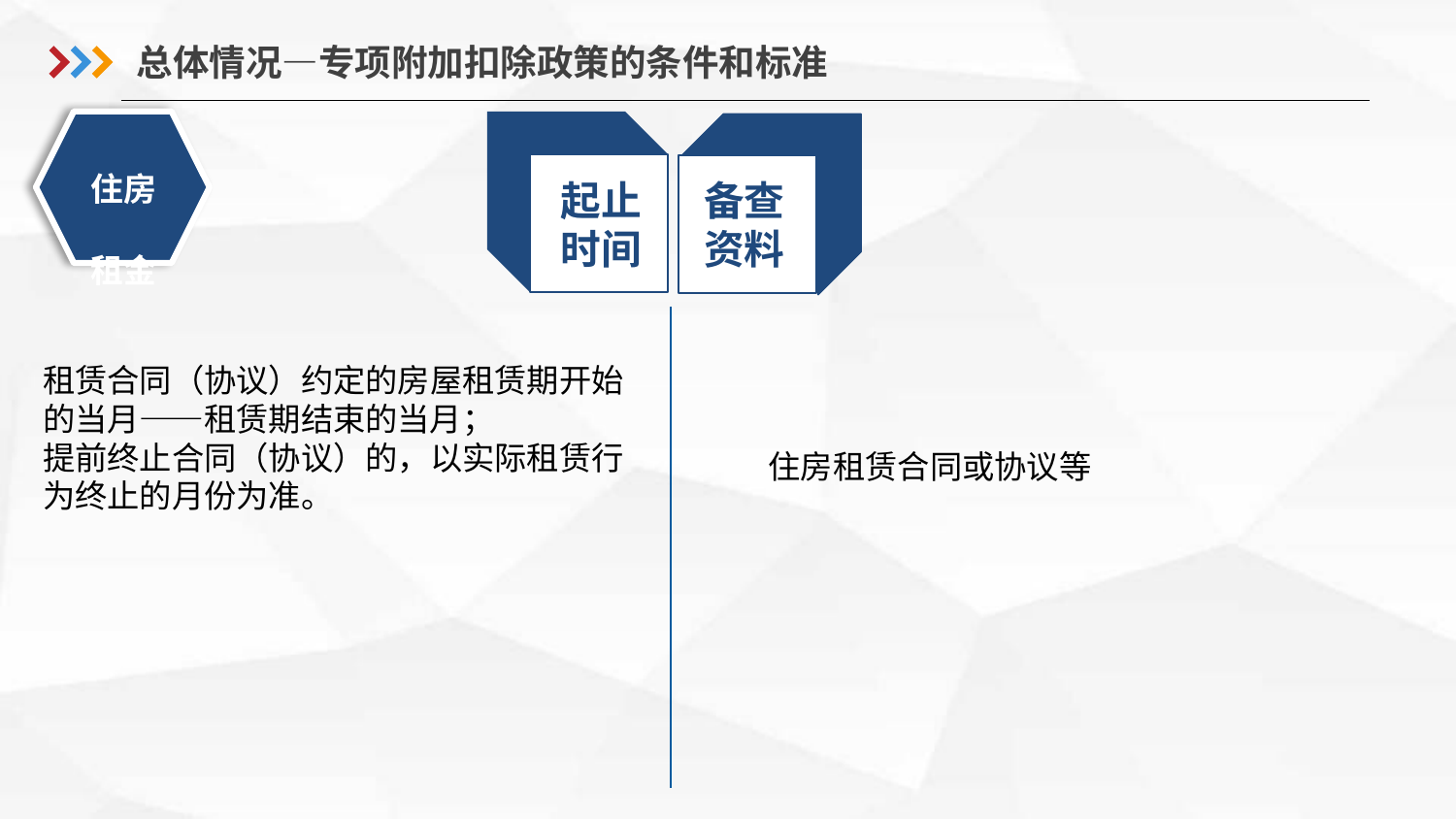

总体情况—专项附加扣除政策的条件和标准

起止
时间

住房
租金
备查
资料

租赁合同（协议）约定的房屋租赁期开始的当月——租赁期结束的当月；
提前终止合同（协议）的，以实际租赁行为终止的月份为准。
住房租赁合同或协议等